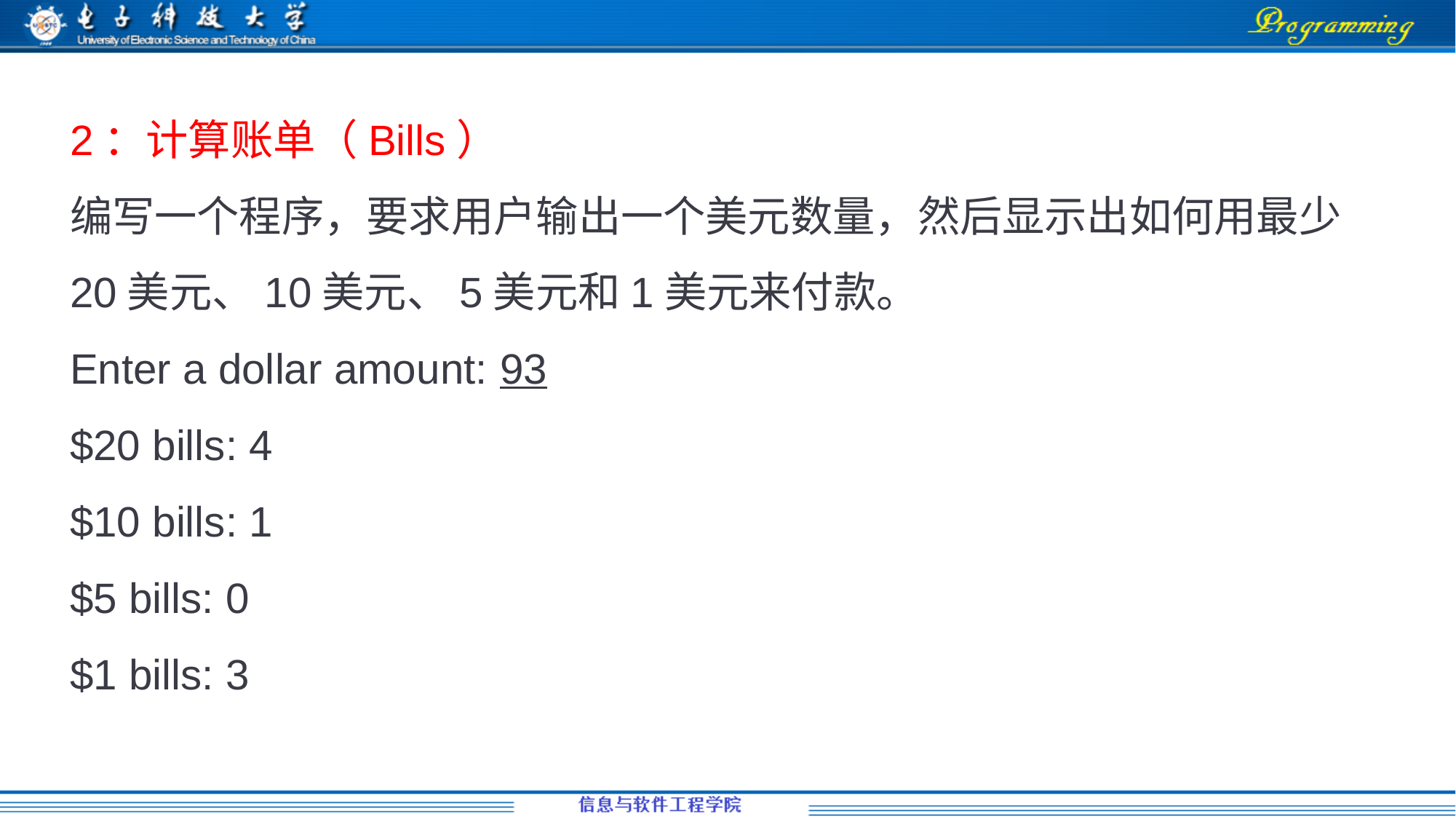

2：计算账单（Bills）
编写⼀个程序，要求⽤户输出⼀个美元数量，然后显示出如何⽤最少20美元、10美元、5美元和1美元来付款。
Enter a dollar amount: 93
$20 bills: 4
$10 bills: 1
$5 bills: 0
$1 bills: 3